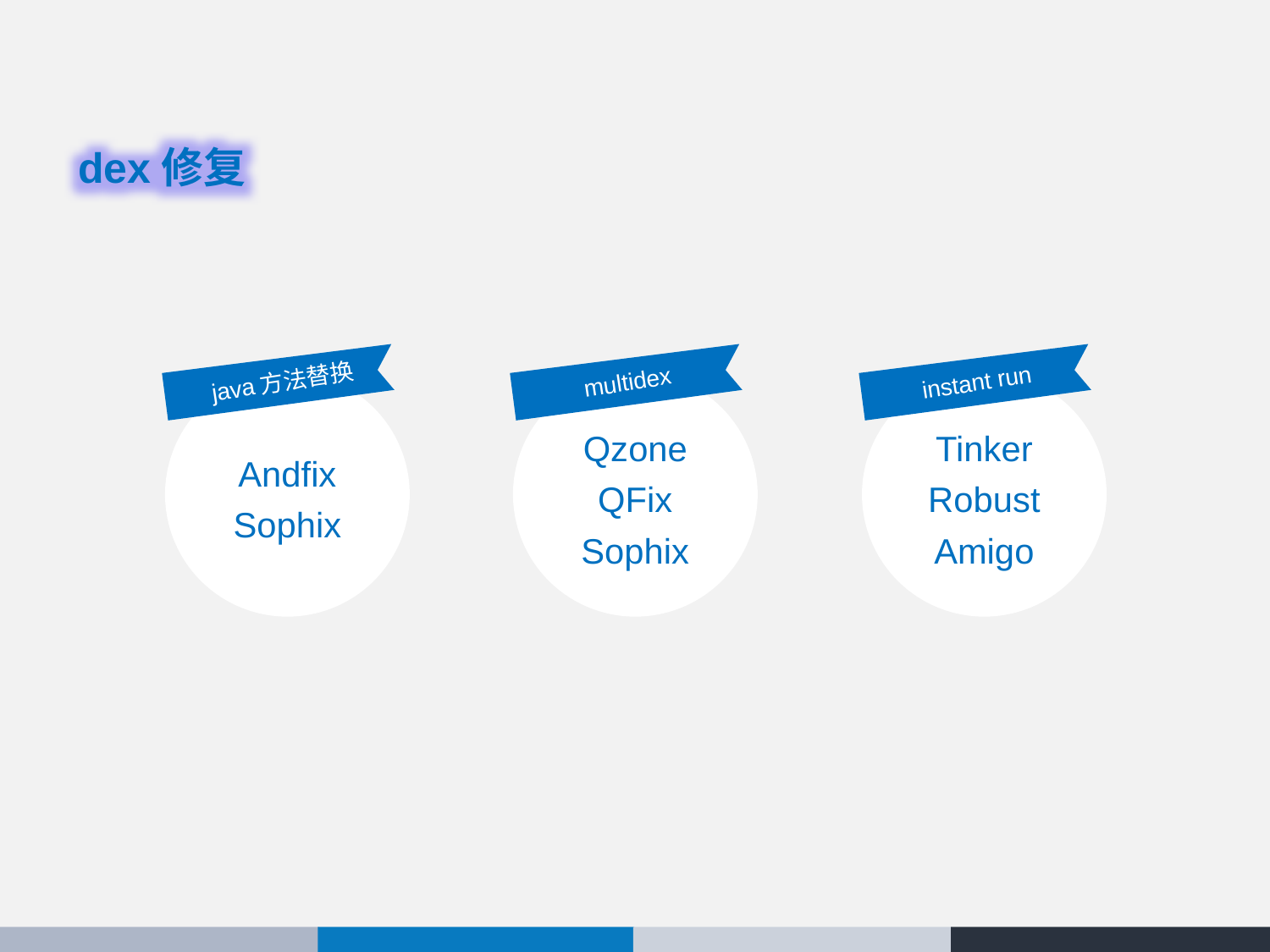

dex修复
 java方法替换
Andfix
Sophix
multidex
Qzone
QFix
Sophix
instant run
Tinker
Robust
Amigo